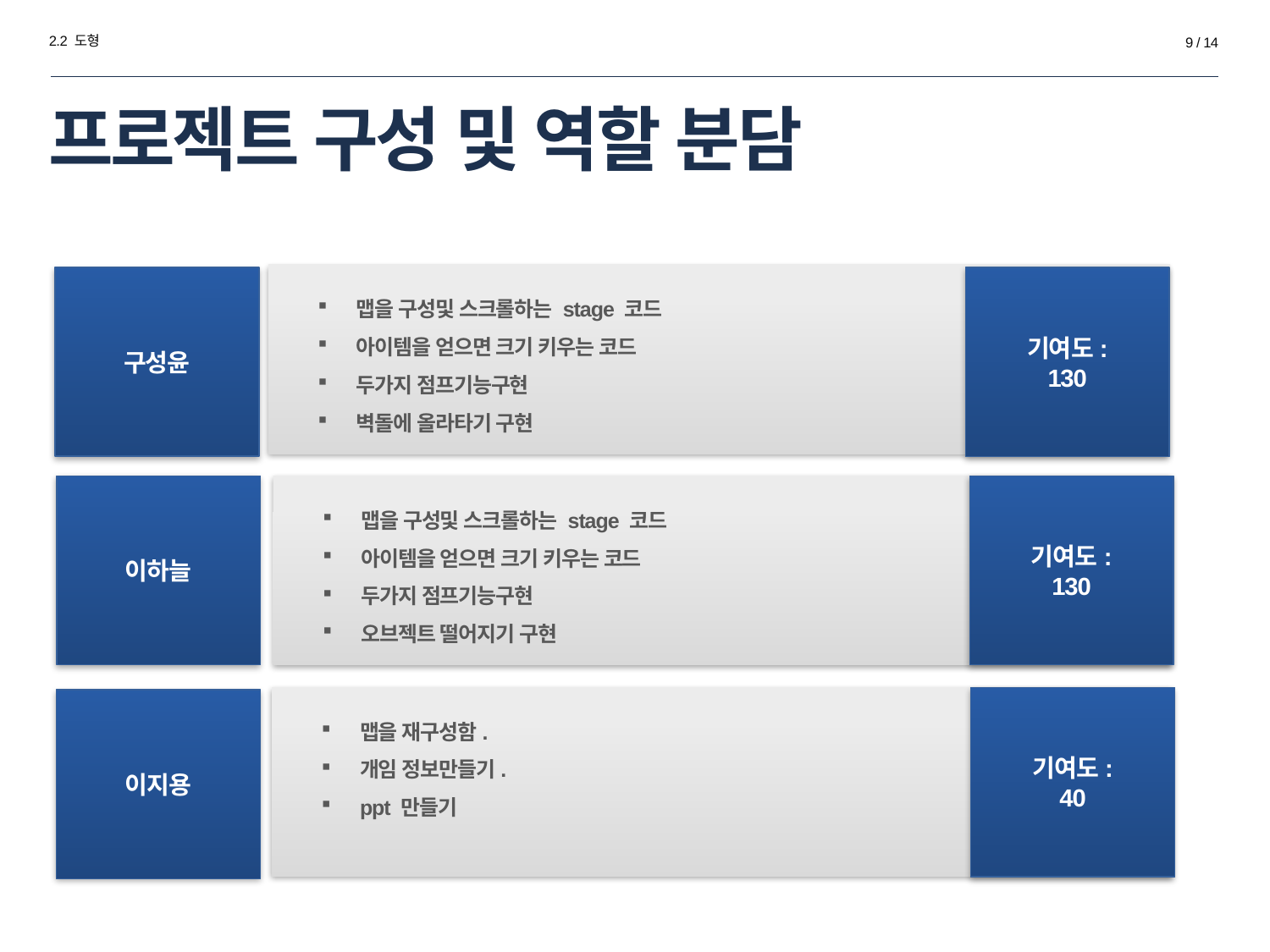

2.2 도형
9 / 14
# 프로젝트 구성 및 역할 분담

맵을 구성및 스크롤하는 stage 코드
아이템을 얻으면 크기 키우는 코드
두가지 점프기능구현
벽돌에 올라타기 구현
구성윤
기여도:
130
이하늘
맵을 구성및 스크롤하는 stage 코드
아이템을 얻으면 크기 키우는 코드
두가지 점프기능구현
오브젝트 떨어지기 구현
기여도:
130
맵을 재구성함.
개임 정보만들기.
ppt 만들기

기여도:
40
이지용